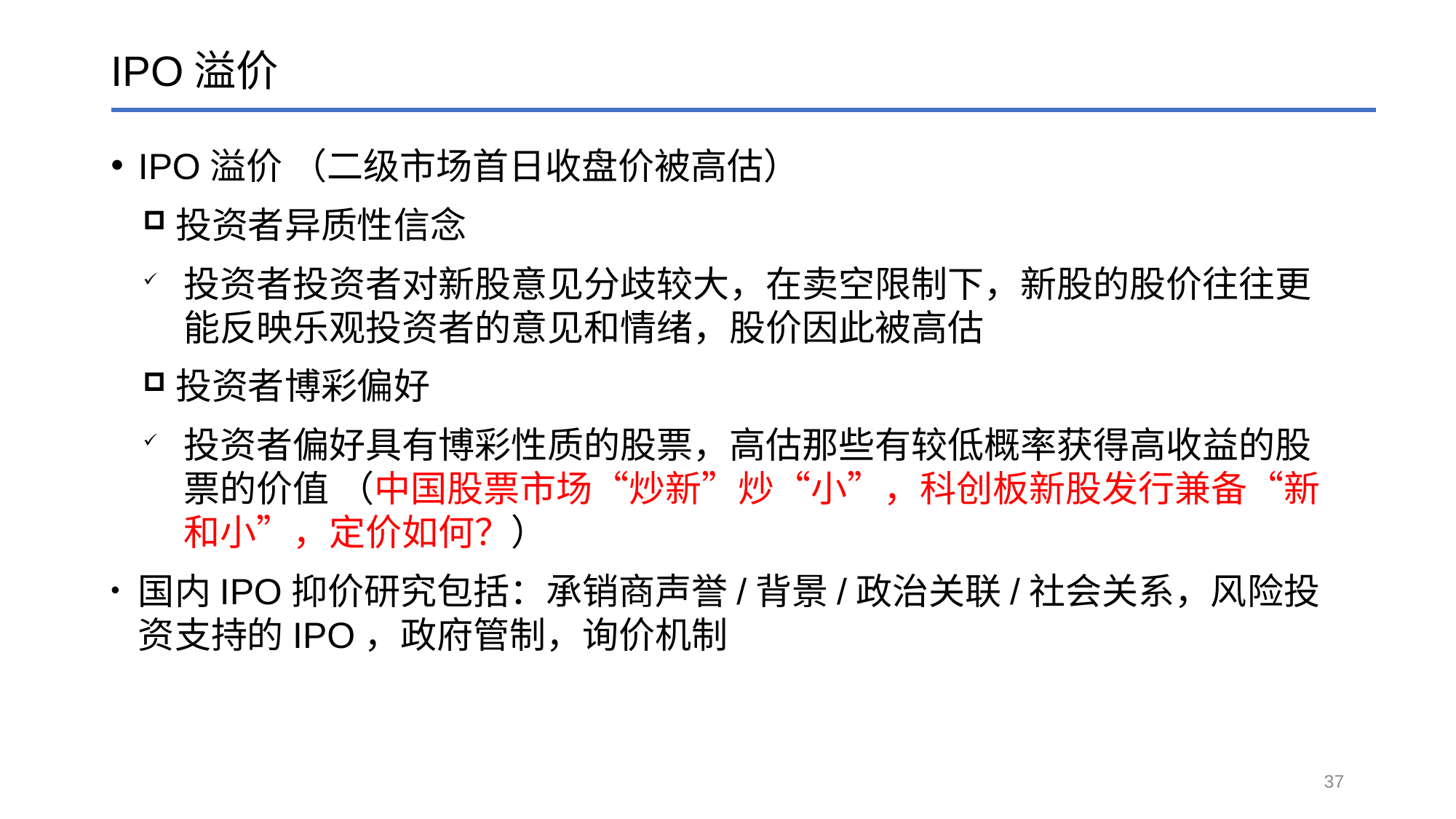

# IPO溢价
IPO溢价 （二级市场首日收盘价被高估）
投资者异质性信念
投资者投资者对新股意见分歧较大，在卖空限制下，新股的股价往往更能反映乐观投资者的意见和情绪，股价因此被高估
投资者博彩偏好
投资者偏好具有博彩性质的股票，高估那些有较低概率获得高收益的股票的价值 （中国股票市场“炒新”炒“小”，科创板新股发行兼备“新和小”，定价如何？）
国内IPO抑价研究包括：承销商声誉/背景/政治关联/社会关系，风险投资支持的IPO，政府管制，询价机制

37